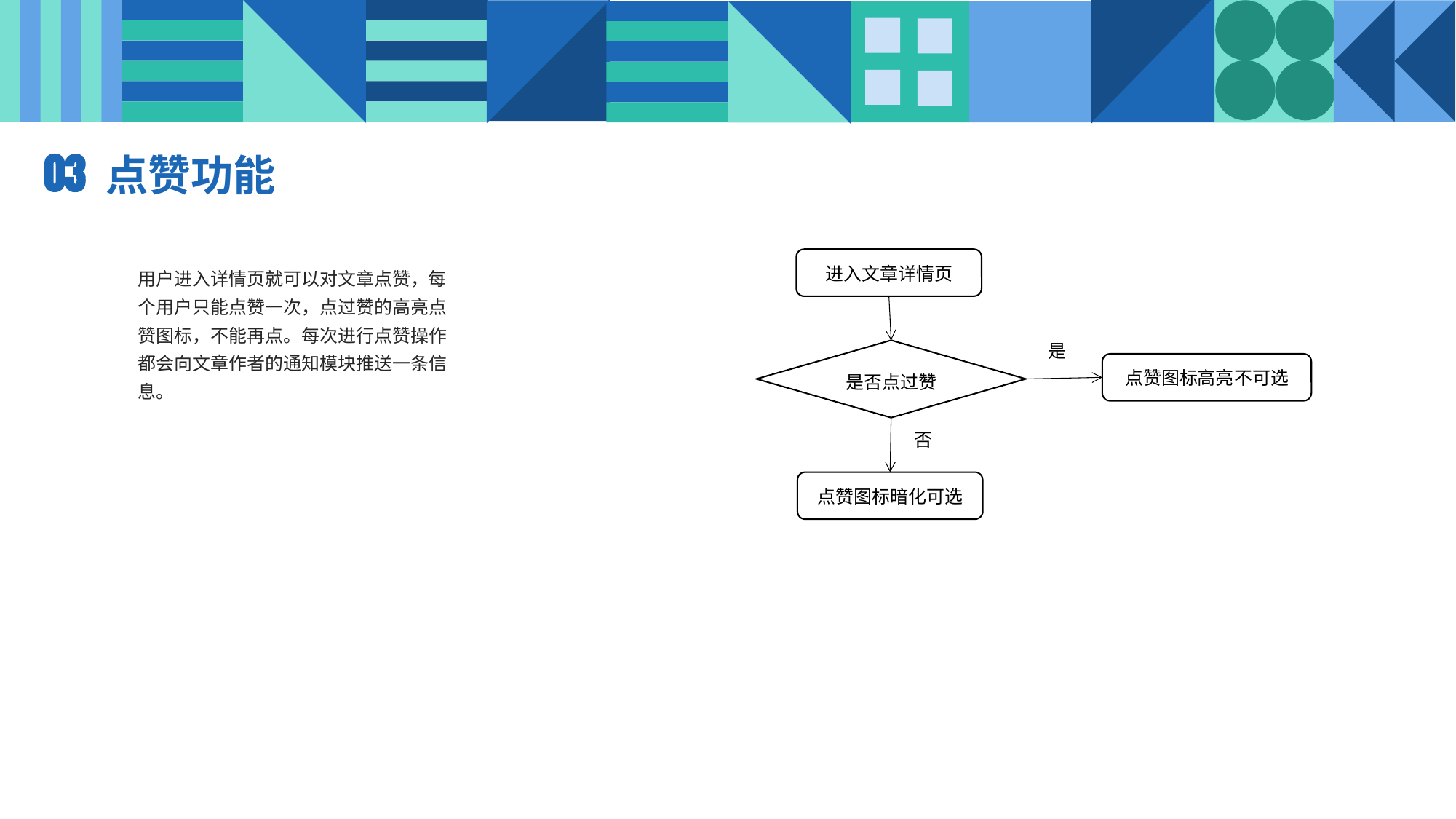

03 点赞功能

进入文章详情页
是
是否点过赞
点赞图标高亮不可选
否
点赞图标暗化可选
用户进入详情页就可以对文章点赞，每个用户只能点赞一次，点过赞的高亮点赞图标，不能再点。每次进行点赞操作都会向文章作者的通知模块推送一条信息。